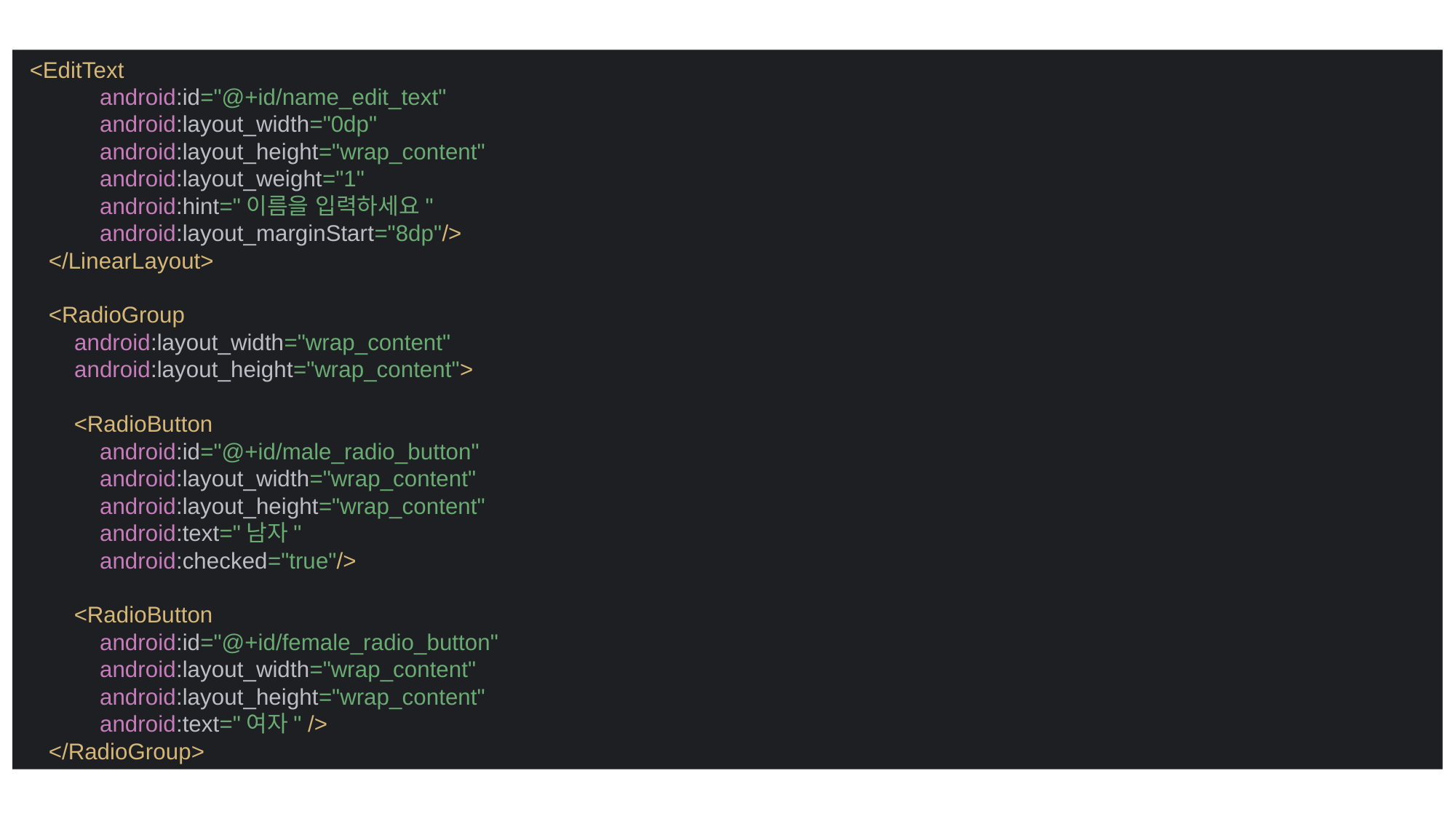

<EditText
            android:id="@+id/name_edit_text"
            android:layout_width="0dp"
            android:layout_height="wrap_content"
            android:layout_weight="1"
            android:hint="이름을 입력하세요"
            android:layout_marginStart="8dp"/>
    </LinearLayout>
    <RadioGroup
        android:layout_width="wrap_content"
        android:layout_height="wrap_content">
        <RadioButton
            android:id="@+id/male_radio_button"
            android:layout_width="wrap_content"
            android:layout_height="wrap_content"
            android:text="남자"
            android:checked="true"/>
        <RadioButton
            android:id="@+id/female_radio_button"
            android:layout_width="wrap_content"
            android:layout_height="wrap_content"
            android:text="여자" />
    </RadioGroup>